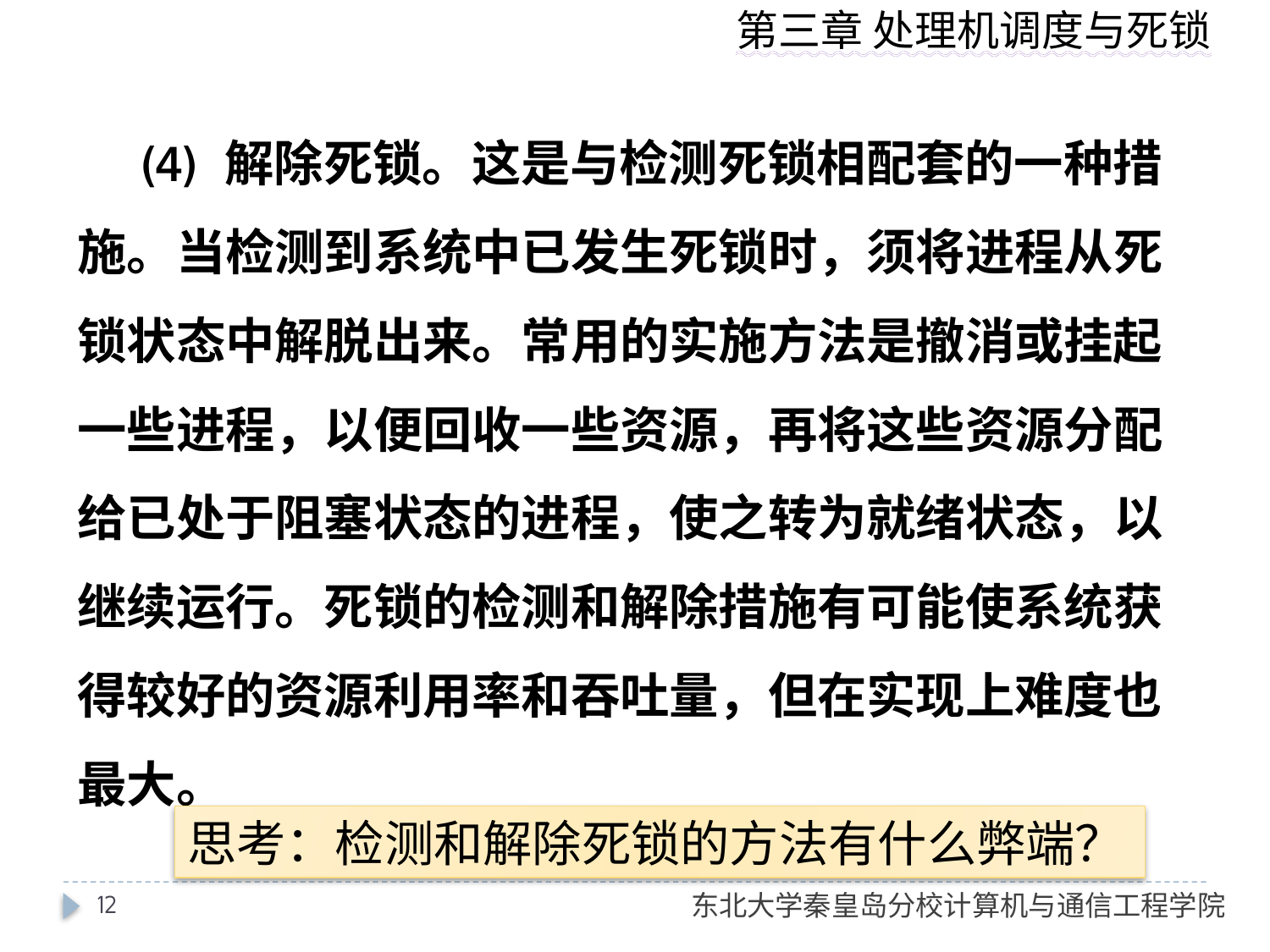

(4) 解除死锁。这是与检测死锁相配套的一种措施。当检测到系统中已发生死锁时，须将进程从死锁状态中解脱出来。常用的实施方法是撤消或挂起一些进程，以便回收一些资源，再将这些资源分配给已处于阻塞状态的进程，使之转为就绪状态，以继续运行。死锁的检测和解除措施有可能使系统获得较好的资源利用率和吞吐量，但在实现上难度也最大。
思考：检测和解除死锁的方法有什么弊端？
12